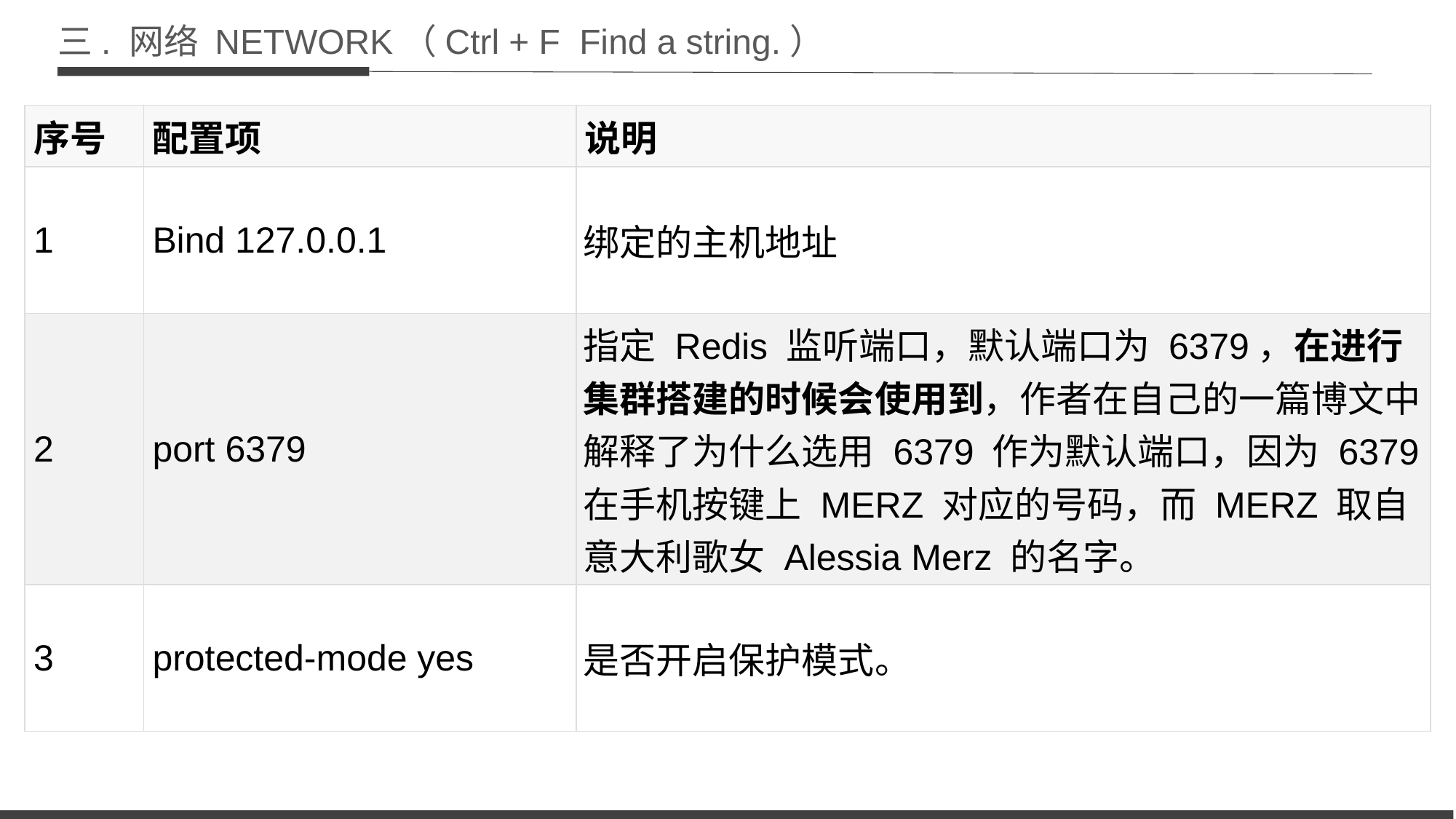

三. 网络 NETWORK（Ctrl + F  Find a string.）

| 序号 | 配置项 | 说明 |
| --- | --- | --- |
| 1 | Bind 127.0.0.1 | 绑定的主机地址 |
| 2 | port 6379 | 指定 Redis 监听端口，默认端口为 6379，在进行集群搭建的时候会使用到，作者在自己的一篇博文中解释了为什么选用 6379 作为默认端口，因为 6379 在手机按键上 MERZ 对应的号码，而 MERZ 取自意大利歌女 Alessia Merz 的名字。 |
| 3 | protected-mode yes | 是否开启保护模式。 |